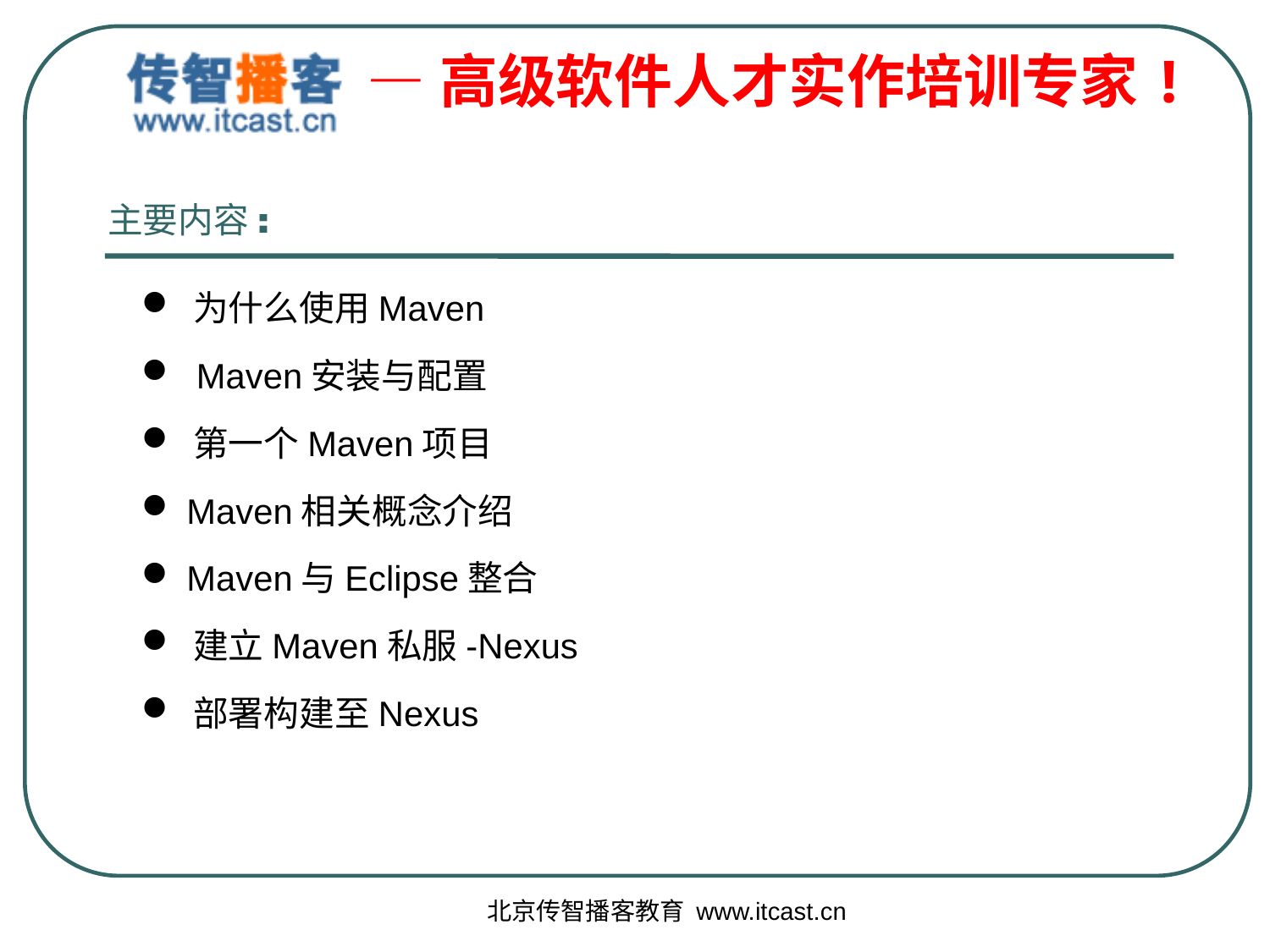

主要内容:
 为什么使用Maven

  Maven安装与配置

 第一个Maven项目

 Maven相关概念介绍

 Maven与Eclipse整合

 建立Maven私服-Nexus

 部署构建至Nexus
北京传智播客教育 www.itcast.cn